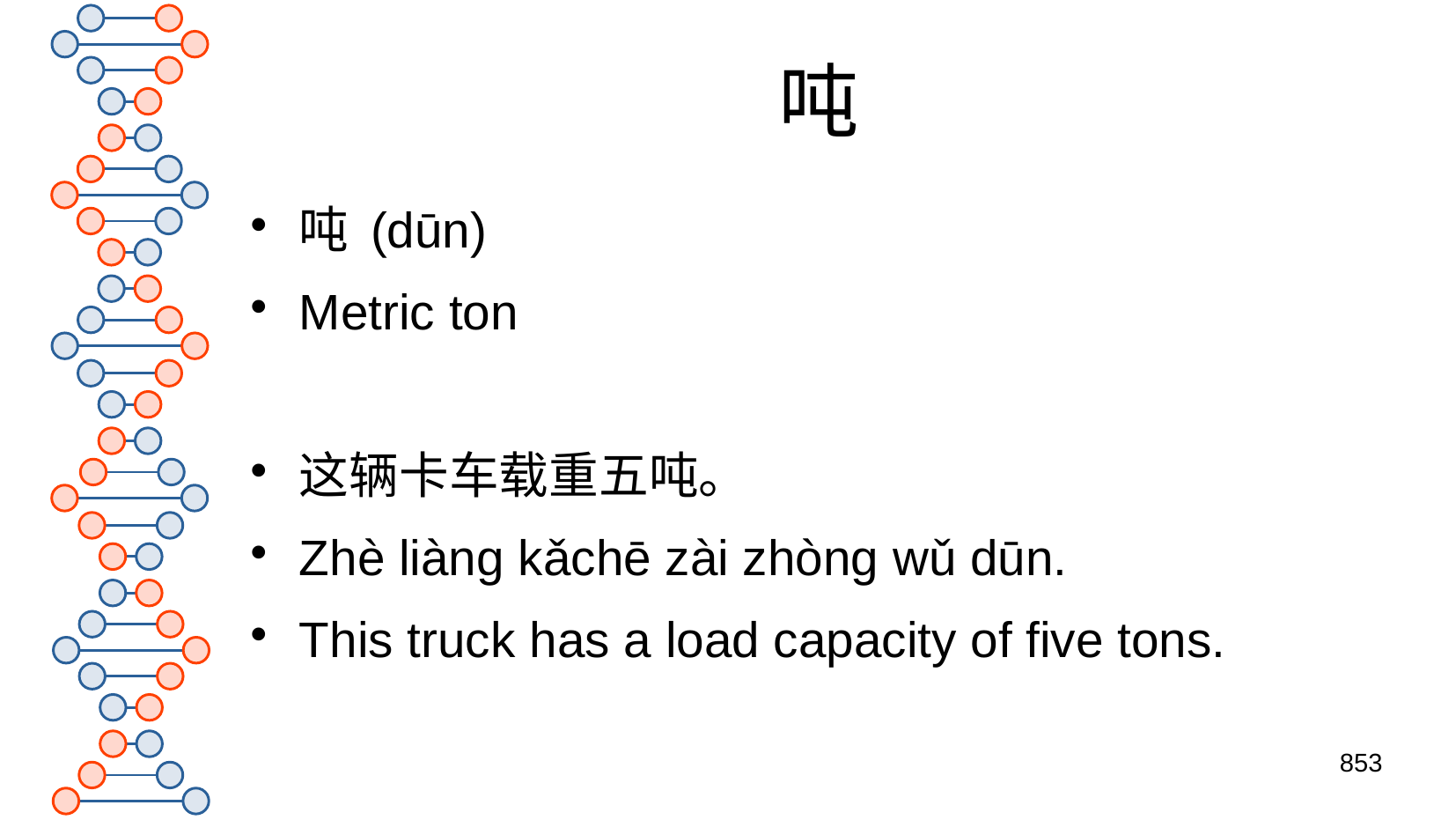

# 吨
吨 (dūn)
Metric ton

这辆卡车载重五吨。
Zhè liàng kǎchē zài zhòng wǔ dūn.
This truck has a load capacity of five tons.

853